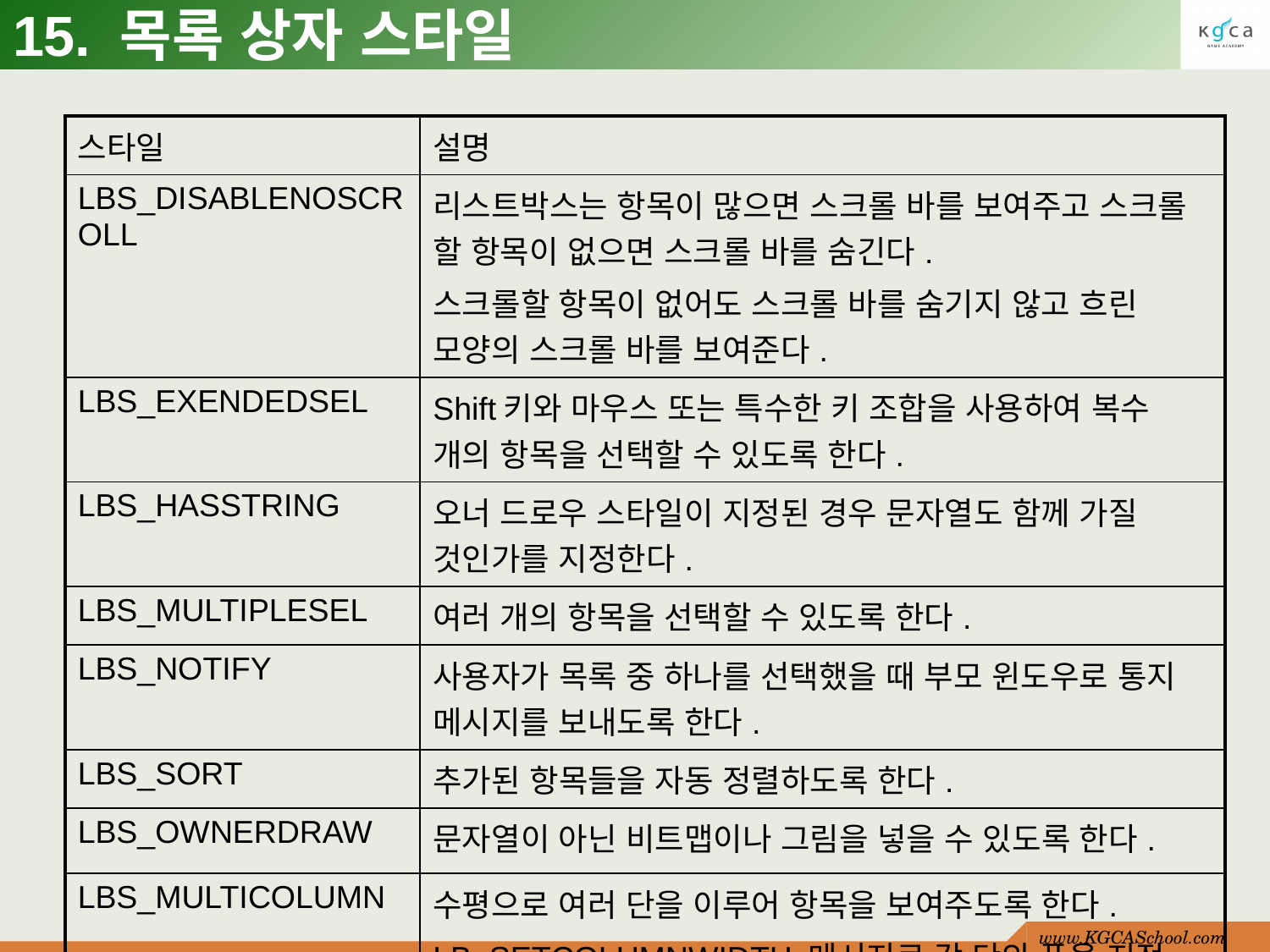

# 15. 목록 상자 스타일
| 스타일 | 설명 |
| --- | --- |
| LBS\_DISABLENOSCROLL | 리스트박스는 항목이 많으면 스크롤 바를 보여주고 스크롤 할 항목이 없으면 스크롤 바를 숨긴다. 스크롤할 항목이 없어도 스크롤 바를 숨기지 않고 흐린 모양의 스크롤 바를 보여준다. |
| LBS\_EXENDEDSEL | Shift키와 마우스 또는 특수한 키 조합을 사용하여 복수 개의 항목을 선택할 수 있도록 한다. |
| LBS\_HASSTRING | 오너 드로우 스타일이 지정된 경우 문자열도 함께 가질 것인가를 지정한다. |
| LBS\_MULTIPLESEL | 여러 개의 항목을 선택할 수 있도록 한다. |
| LBS\_NOTIFY | 사용자가 목록 중 하나를 선택했을 때 부모 윈도우로 통지 메시지를 보내도록 한다. |
| LBS\_SORT | 추가된 항목들을 자동 정렬하도록 한다. |
| LBS\_OWNERDRAW | 문자열이 아닌 비트맵이나 그림을 넣을 수 있도록 한다. |
| LBS\_MULTICOLUMN | 수평으로 여러 단을 이루어 항목을 보여주도록 한다. LB\_SETCOLUMNWIDTH 메시지로 각 단의 폭을 지정 |
| LBS\_STANDARD | LBS\_NOTIFY|LBS\_SORT|LBS\_BORDER |